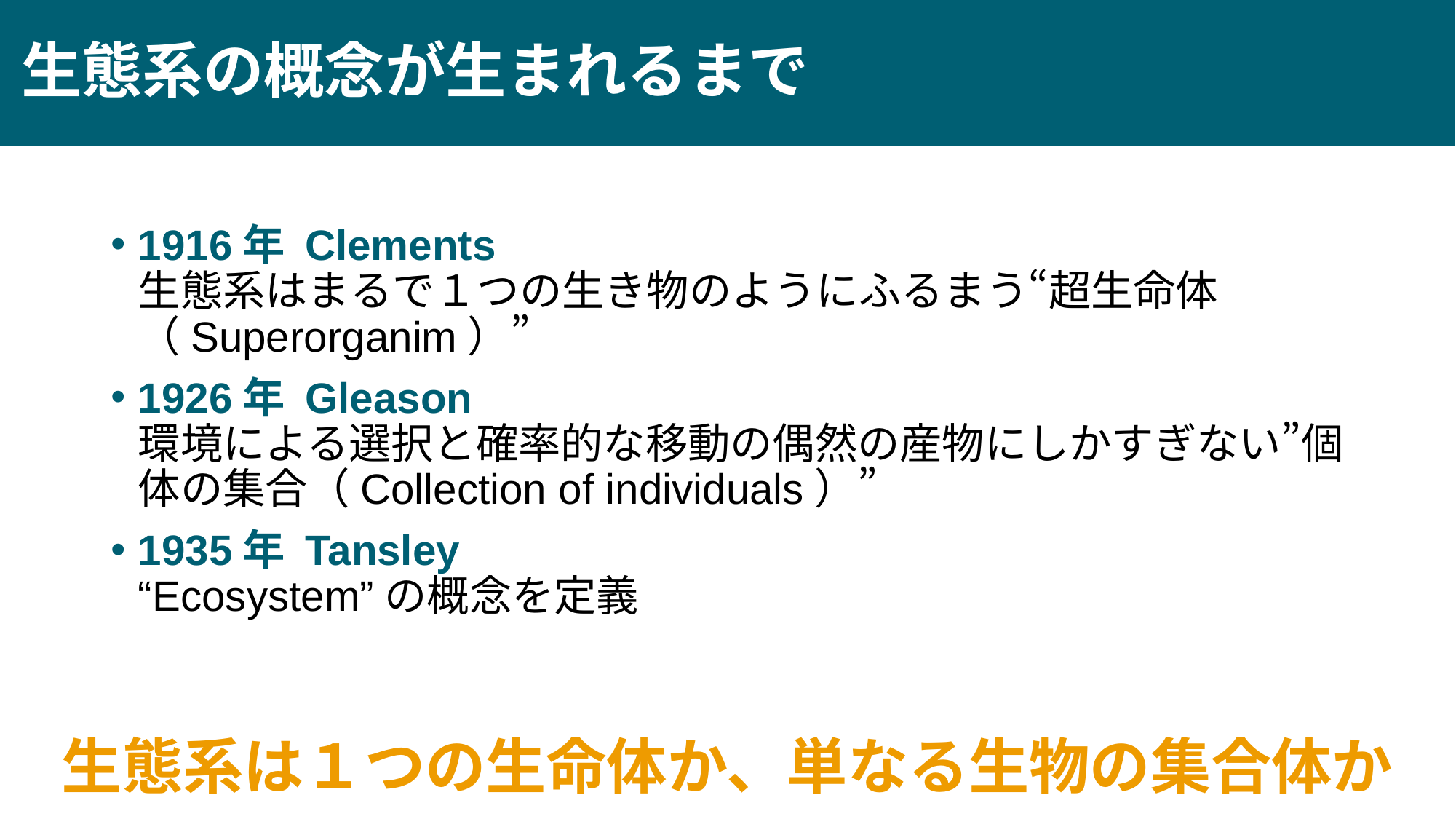

# 生態系の概念が生まれるまで
1916年 Clements
生態系はまるで１つの生き物のようにふるまう“超生命体（Superorganim）”
1926年 Gleason
環境による選択と確率的な移動の偶然の産物にしかすぎない”個体の集合（Collection of individuals）”
1935年 Tansley
“Ecosystem”の概念を定義
生態系は１つの生命体か、単なる生物の集合体か